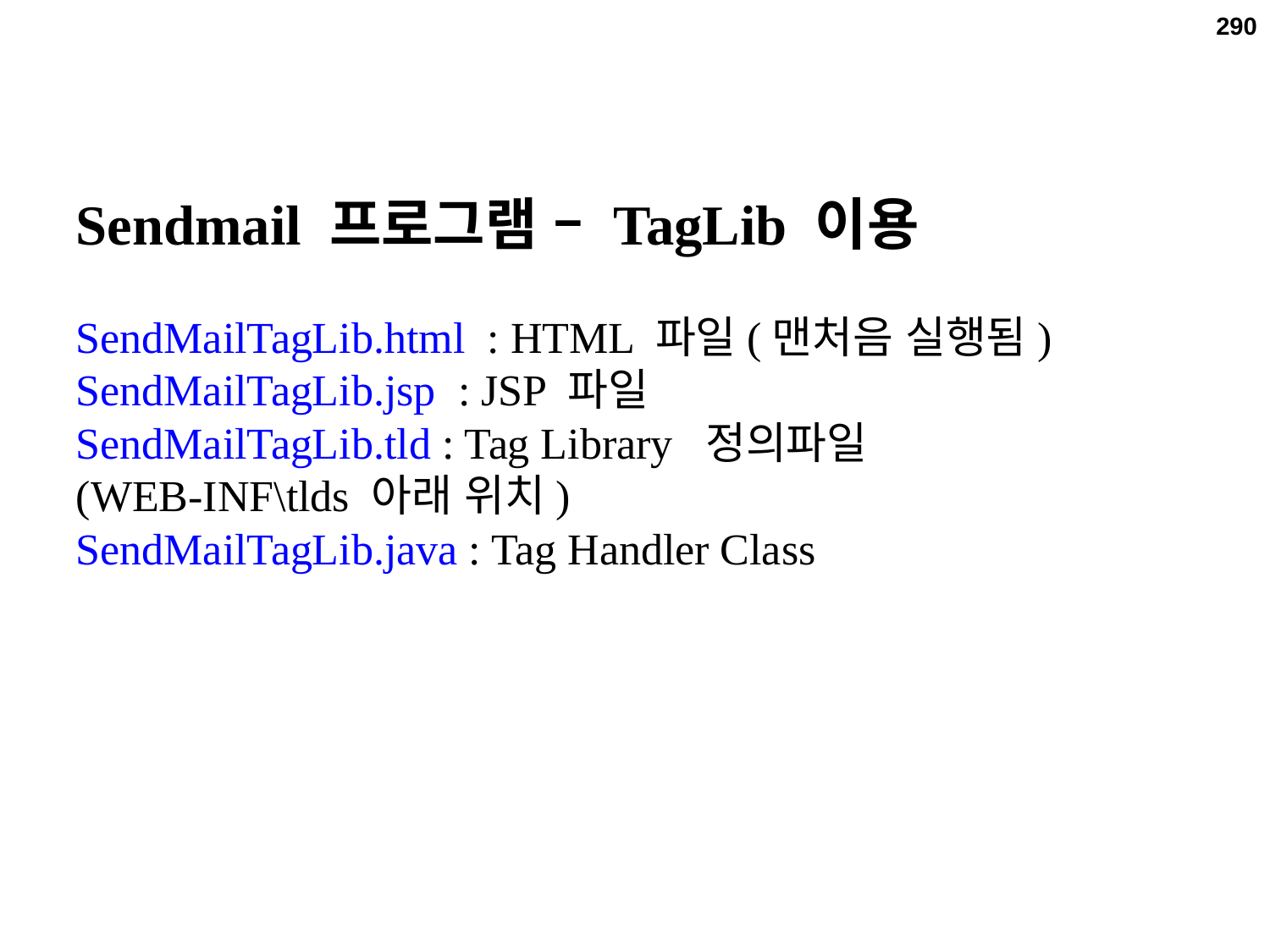

290
Sendmail 프로그램 – TagLib 이용

SendMailTagLib.html  : HTML 파일(맨처음 실행됨)
SendMailTagLib.jsp  : JSP 파일
SendMailTagLib.tld : Tag Library  정의파일
(WEB-INF\tlds 아래 위치)
SendMailTagLib.java : Tag Handler Class